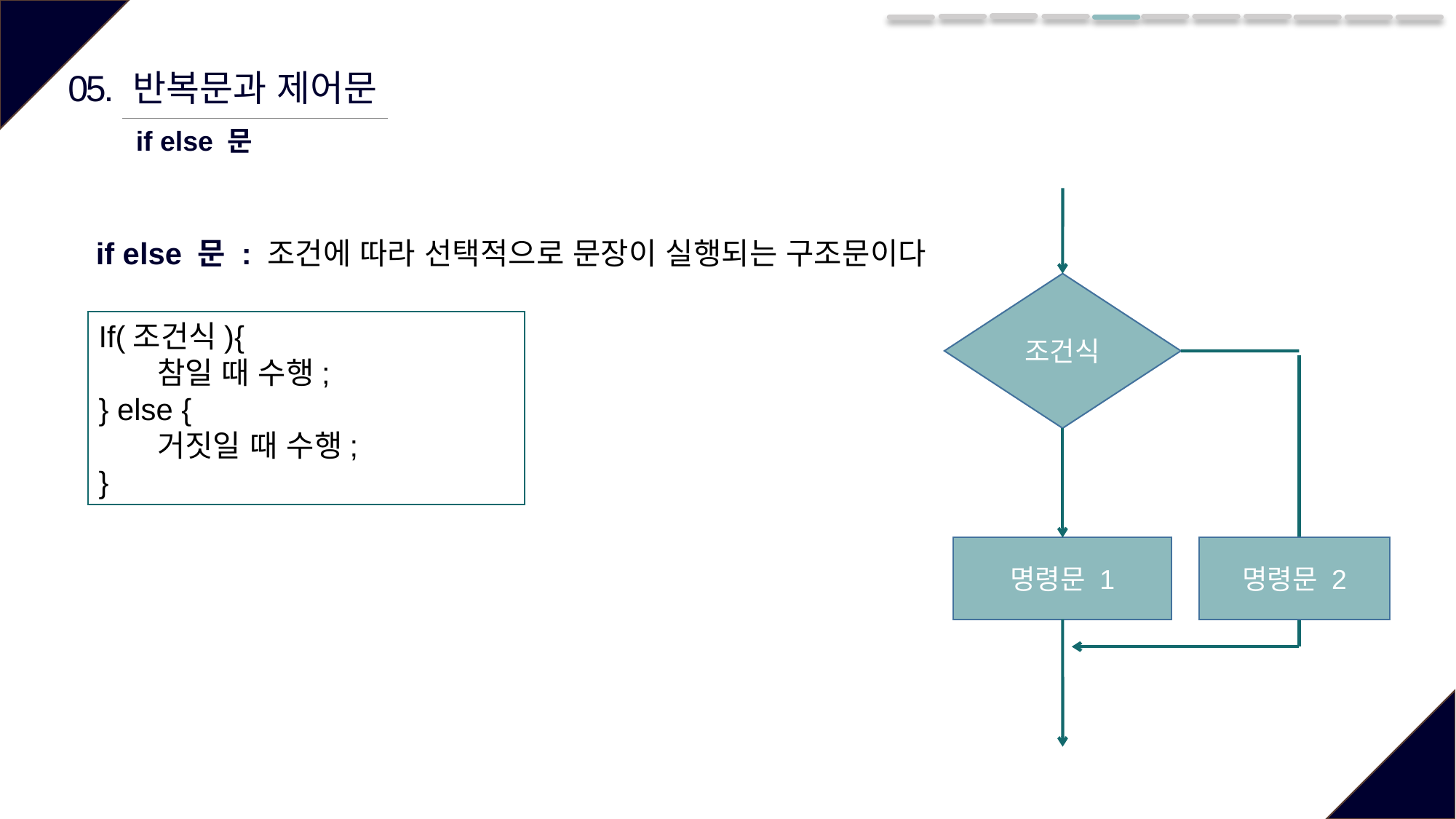

반복문과 제어문

05.
if else 문
if else 문 : 조건에 따라 선택적으로 문장이 실행되는 구조문이다
조건식
If(조건식){
      참일 때 수행;
} else {
      거짓일 때 수행;
}
명령문 1
명령문 2